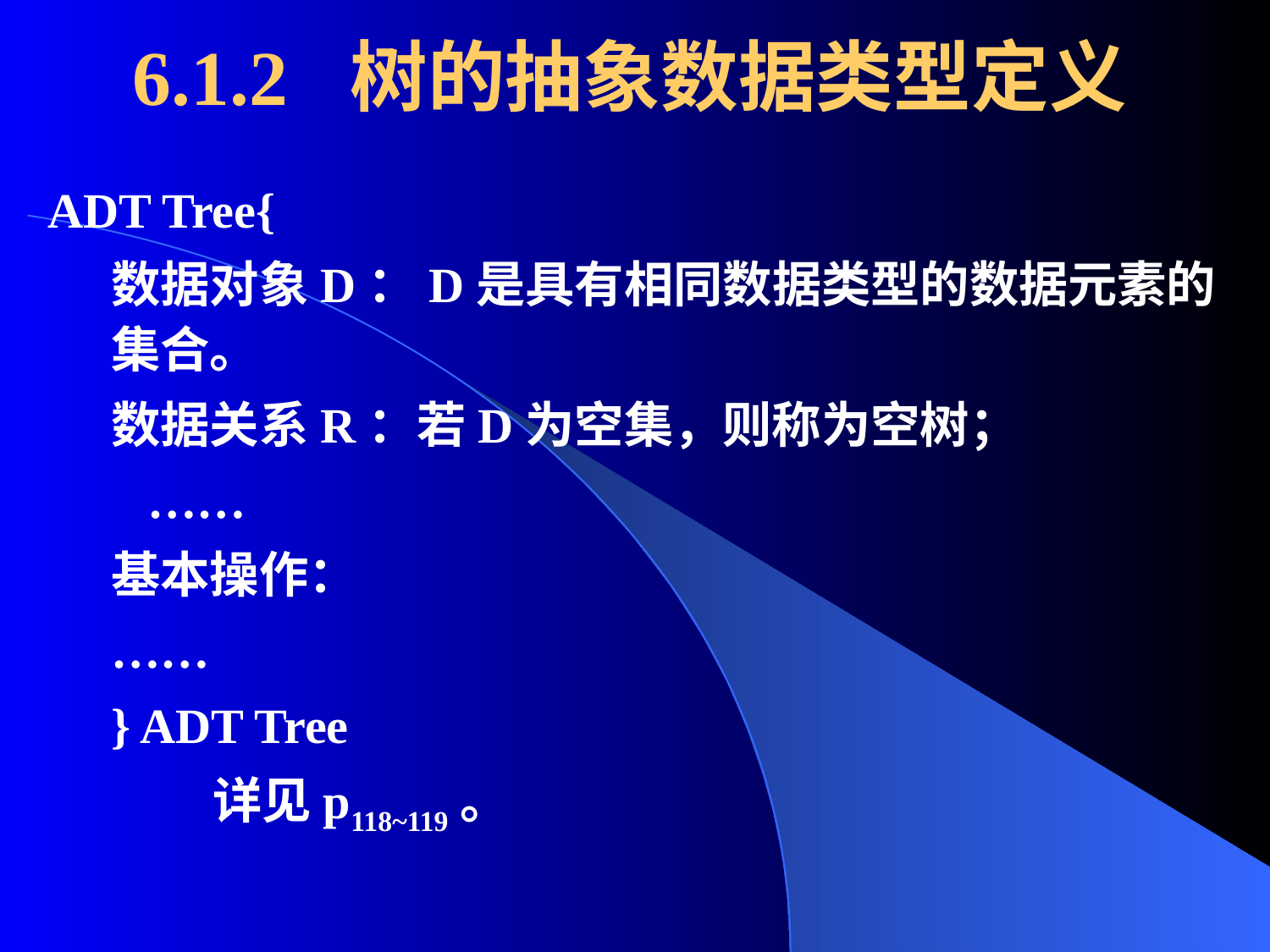

# 6.1.2  树的抽象数据类型定义
ADT Tree{
数据对象D：D是具有相同数据类型的数据元素的集合。
数据关系R：若D为空集，则称为空树；
   ……
基本操作：
……
} ADT Tree
        详见p118~119。